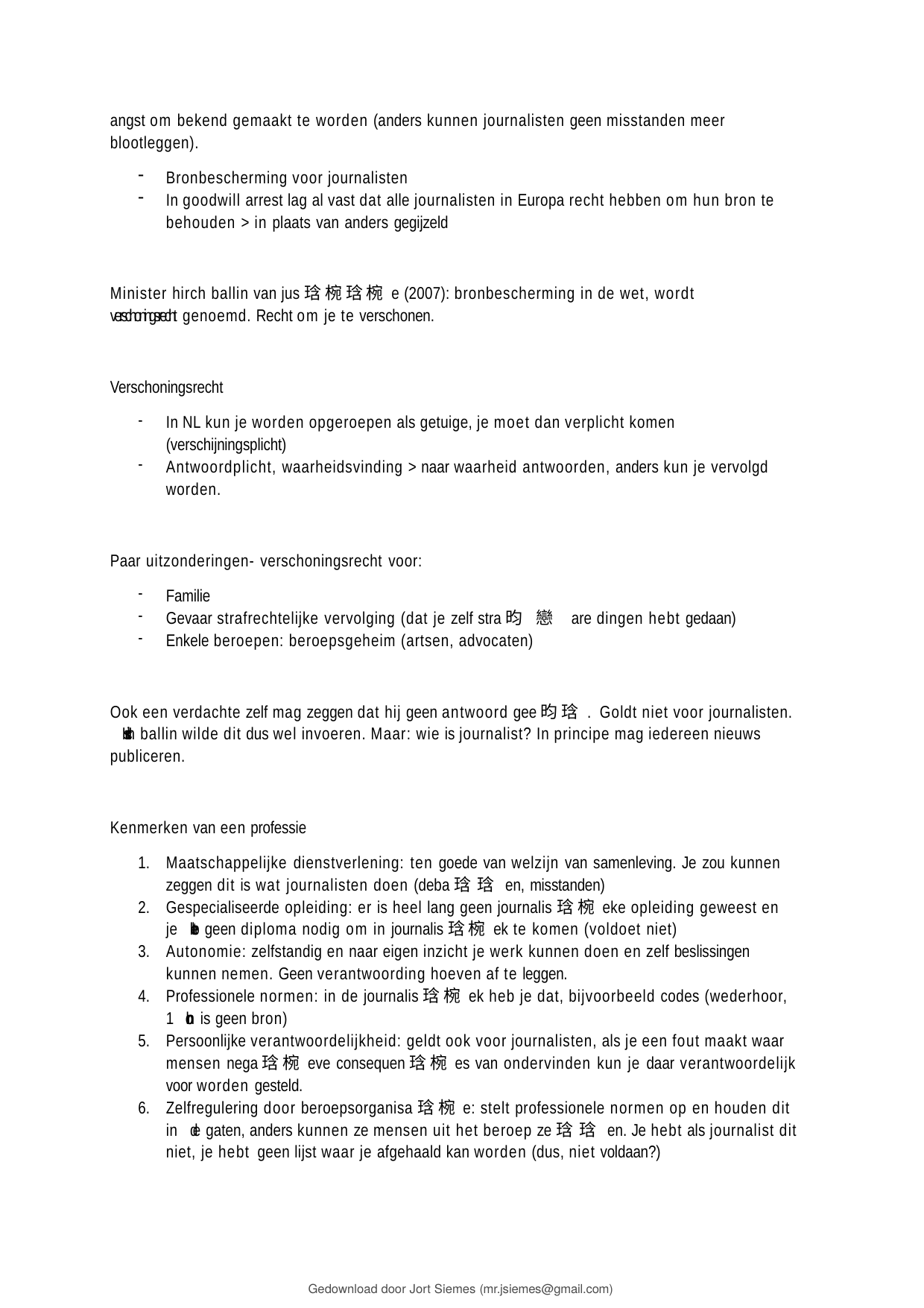

angst om bekend gemaakt te worden (anders kunnen journalisten geen misstanden meer blootleggen).
Bronbescherming voor journalisten
In goodwill arrest lag al vast dat alle journalisten in Europa recht hebben om hun bron te behouden > in plaats van anders gegijzeld

Minister hirch ballin van jus琀椀琀椀e (2007): bronbescherming in de wet, wordt verschoningsrecht genoemd. Recht om je te verschonen.

Verschoningsrecht
In NL kun je worden opgeroepen als getuige, je moet dan verplicht komen (verschijningsplicht)
Antwoordplicht, waarheidsvinding > naar waarheid antwoorden, anders kun je vervolgd worden.

Paar uitzonderingen- verschoningsrecht voor:
Familie
Gevaar strafrechtelijke vervolging (dat je zelf stra昀戀are dingen hebt gedaan)
Enkele beroepen: beroepsgeheim (artsen, advocaten)

Ook een verdachte zelf mag zeggen dat hij geen antwoord gee昀琀. Goldt niet voor journalisten.  Hirsch ballin wilde dit dus wel invoeren. Maar: wie is journalist? In principe mag iedereen nieuws publiceren.

Kenmerken van een professie
Maatschappelijke dienstverlening: ten goede van welzijn van samenleving. Je zou kunnen zeggen dit is wat journalisten doen (deba琀琀en, misstanden)
Gespecialiseerde opleiding: er is heel lang geen journalis琀椀eke opleiding geweest en je hebt geen diploma nodig om in journalis琀椀ek te komen (voldoet niet)
Autonomie: zelfstandig en naar eigen inzicht je werk kunnen doen en zelf beslissingen kunnen nemen. Geen verantwoording hoeven af te leggen.
Professionele normen: in de journalis琀椀ek heb je dat, bijvoorbeeld codes (wederhoor, 1 bron is geen bron)
Persoonlijke verantwoordelijkheid: geldt ook voor journalisten, als je een fout maakt waar mensen nega琀椀eve consequen琀椀es van ondervinden kun je daar verantwoordelijk voor worden gesteld.
Zelfregulering door beroepsorganisa琀椀e: stelt professionele normen op en houden dit in de gaten, anders kunnen ze mensen uit het beroep ze琀琀en. Je hebt als journalist dit niet, je hebt geen lijst waar je afgehaald kan worden (dus, niet voldaan?)
Gedownload door Jort Siemes (mr.jsiemes@gmail.com)